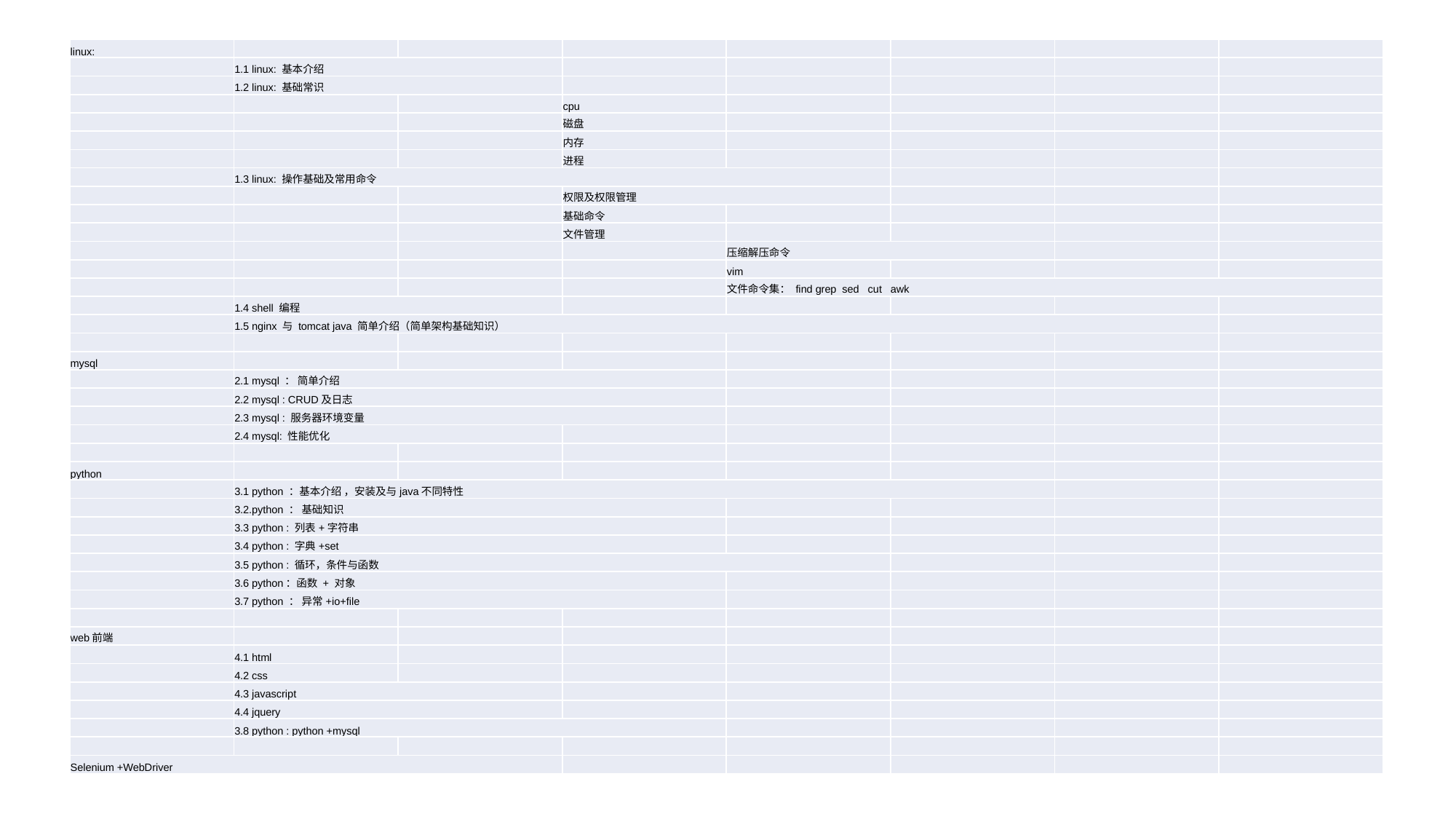

| linux: |  |  |  |  |  |  |  |
| --- | --- | --- | --- | --- | --- | --- | --- |
|  | 1.1 linux: 基本介绍 |  |  |  |  |  |  |
|  | 1.2 linux: 基础常识 |  |  |  |  |  |  |
|  |  |  | cpu |  |  |  |  |
|  |  |  | 磁盘 |  |  |  |  |
|  |  |  | 内存 |  |  |  |  |
|  |  |  | 进程 |  |  |  |  |
|  | 1.3 linux: 操作基础及常用命令 |  |  |  |  |  |  |
|  |  |  | 权限及权限管理 |  |  |  |  |
|  |  |  | 基础命令 |  |  |  |  |
|  |  |  | 文件管理 |  |  |  |  |
|  |  |  |  | 压缩解压命令 |  |  |  |
|  |  |  |  | vim |  |  |  |
|  |  |  |  | 文件命令集： find grep sed cut awk |  |  |  |
|  | 1.4 shell 编程 |  |  |  |  |  |  |
|  | 1.5 nginx 与 tomcat java 简单介绍（简单架构基础知识） |  |  |  |  |  |  |
|  |  |  |  |  |  |  |  |
| mysql |  |  |  |  |  |  |  |
|  | 2.1 mysql ： 简单介绍 |  |  |  |  |  |  |
|  | 2.2 mysql : CRUD及日志 |  |  |  |  |  |  |
|  | 2.3 mysql : 服务器环境变量 |  |  |  |  |  |  |
|  | 2.4 mysql: 性能优化 |  |  |  |  |  |  |
|  |  |  |  |  |  |  |  |
| python |  |  |  |  |  |  |  |
|  | 3.1 python ：基本介绍 ，安装及与java不同特性 |  |  |  |  |  |  |
|  | 3.2.python ： 基础知识 |  |  |  |  |  |  |
|  | 3.3 python : 列表+字符串 |  |  |  |  |  |  |
|  | 3.4 python : 字典+set |  |  |  |  |  |  |
|  | 3.5 python : 循环，条件与函数 |  |  |  |  |  |  |
|  | 3.6 python：函数 + 对象 |  |  |  |  |  |  |
|  | 3.7 python ： 异常+io+file |  |  |  |  |  |  |
|  |  |  |  |  |  |  |  |
| web前端 |  |  |  |  |  |  |  |
|  | 4.1 html |  |  |  |  |  |  |
|  | 4.2 css |  |  |  |  |  |  |
|  | 4.3 javascript |  |  |  |  |  |  |
|  | 4.4 jquery |  |  |  |  |  |  |
|  | 3.8 python : python +mysql |  |  |  |  |  |  |
|  |  |  |  |  |  |  |  |
| Selenium +WebDriver |  |  |  |  |  |  |  |